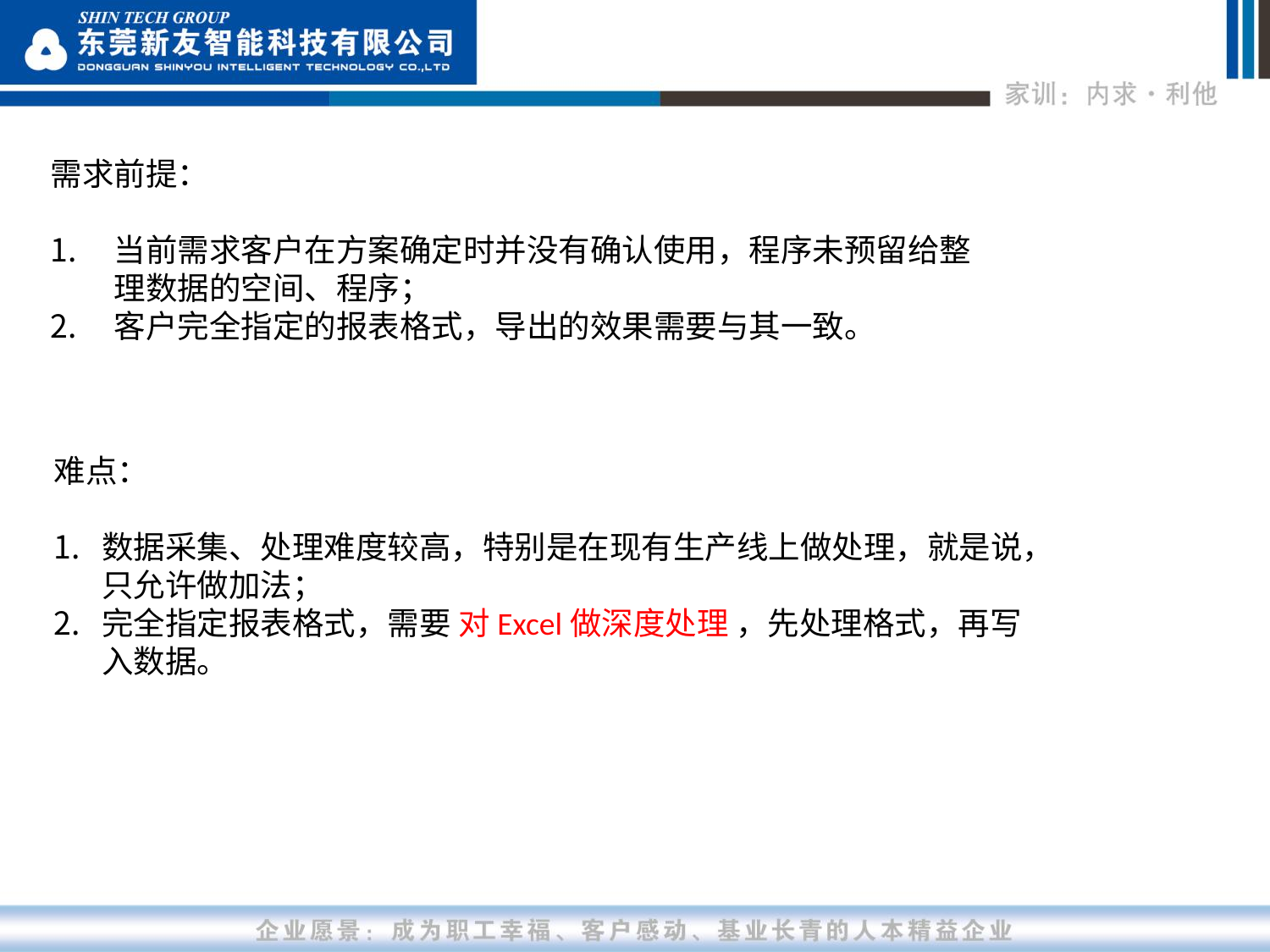

需求前提：

当前需求客户在方案确定时并没有确认使用，程序未预留给整理数据的空间、程序；
客户完全指定的报表格式，导出的效果需要与其一致。
难点：

数据采集、处理难度较高，特别是在现有生产线上做处理，就是说，只允许做加法；
完全指定报表格式，需要 对Excel做深度处理 ，先处理格式，再写入数据。